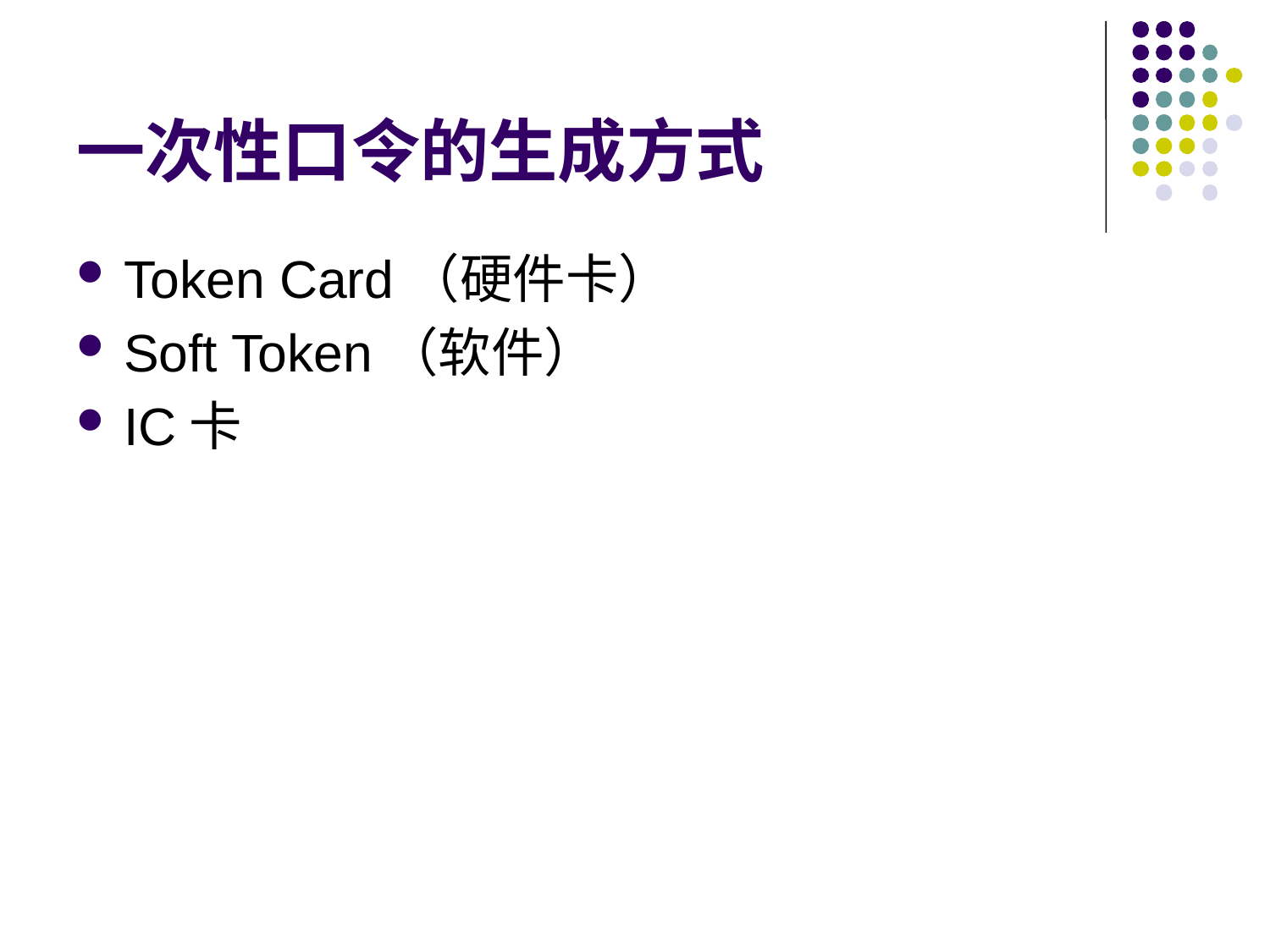

# 一次性口令的生成方式
Token Card（硬件卡）
Soft Token（软件）
IC卡